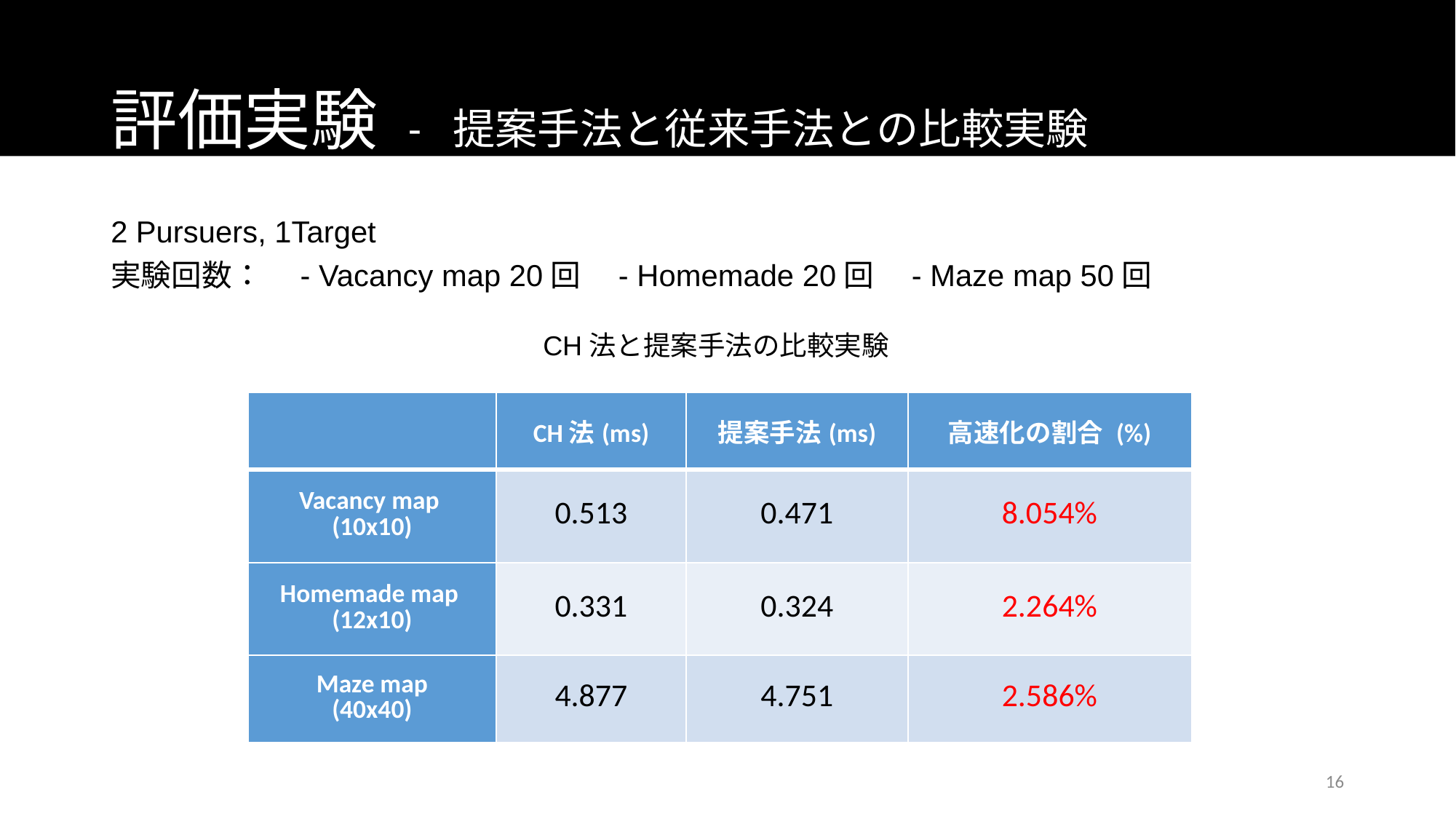

# 評価実験 - 提案手法と従来手法との比較実験
2 Pursuers, 1Target
実験回数：　- Vacancy map 20回　- Homemade 20回　- Maze map 50回
CH法と提案手法の比較実験
|  | CH法(ms) | 提案手法(ms) | 高速化の割合 (%) |
| --- | --- | --- | --- |
| Vacancy map (10x10) | 0.513 | 0.471 | 8.054% |
| Homemade map (12x10) | 0.331 | 0.324 | 2.264% |
| Maze map (40x40) | 4.877 | 4.751 | 2.586% |
16